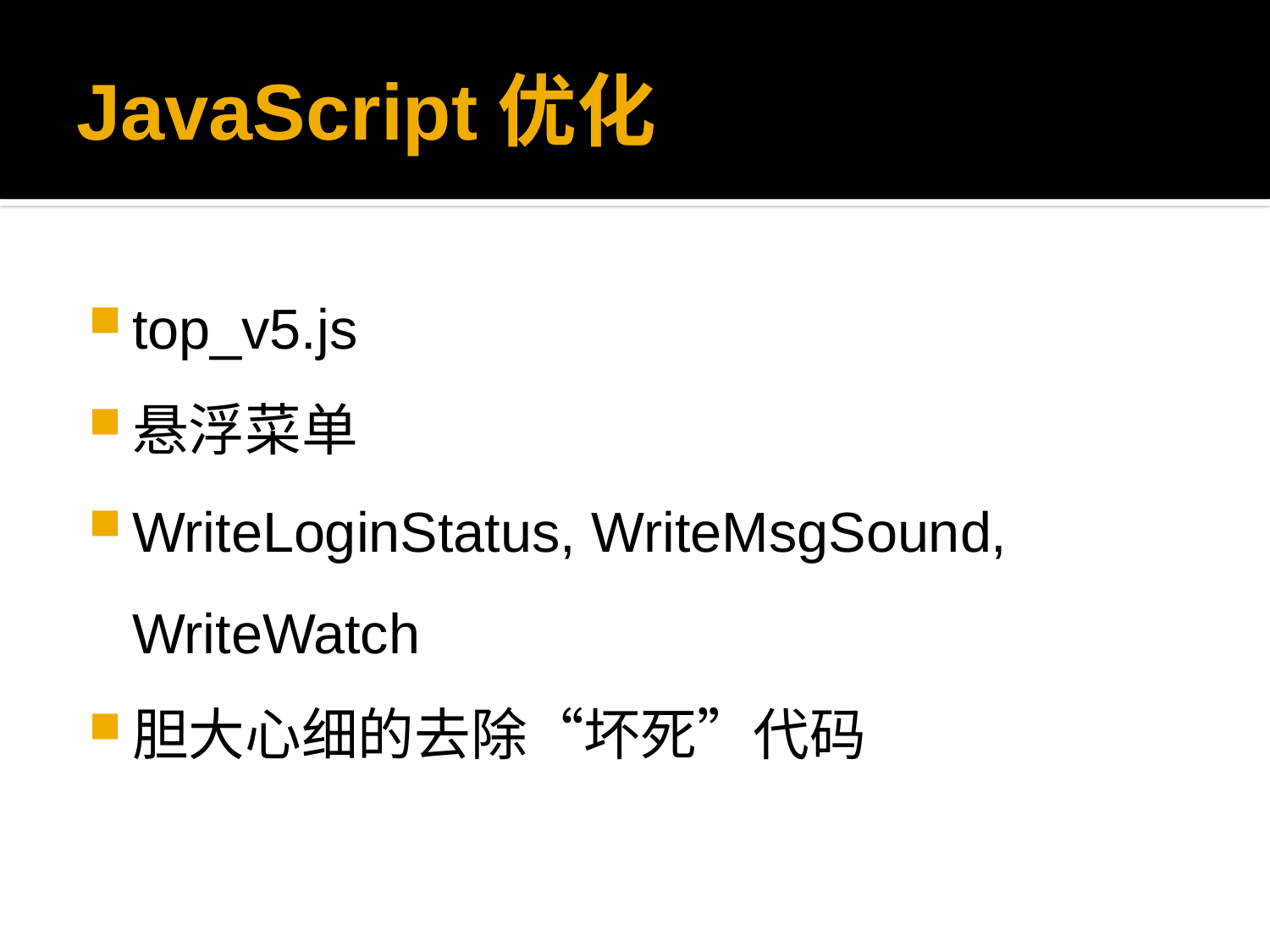

# JavaScript优化
top_v5.js
悬浮菜单
WriteLoginStatus, WriteMsgSound, WriteWatch
胆大心细的去除“坏死”代码